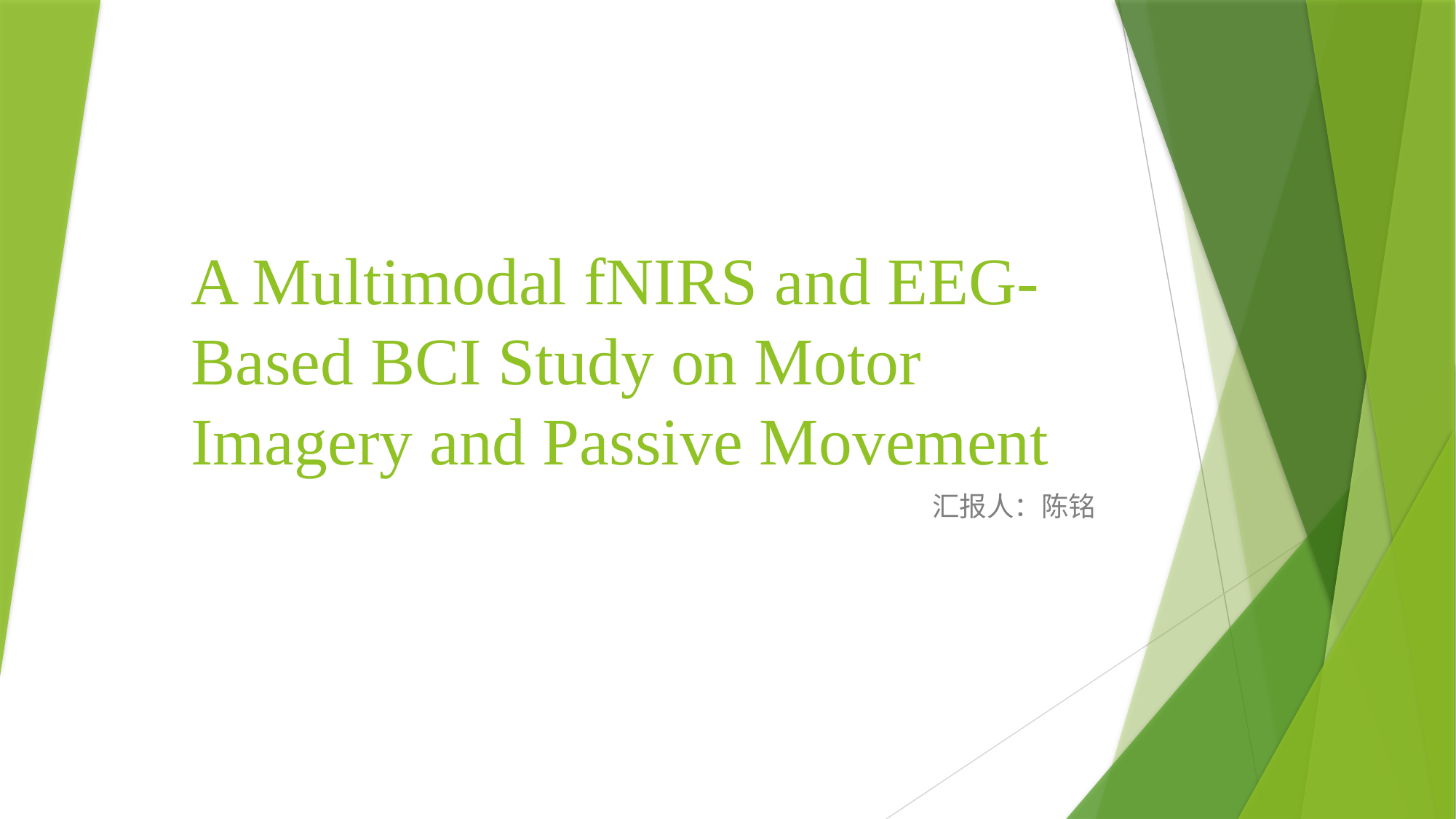

# A Multimodal fNIRS and EEG-Based BCI Study on Motor Imagery and Passive Movement
汇报人：陈铭